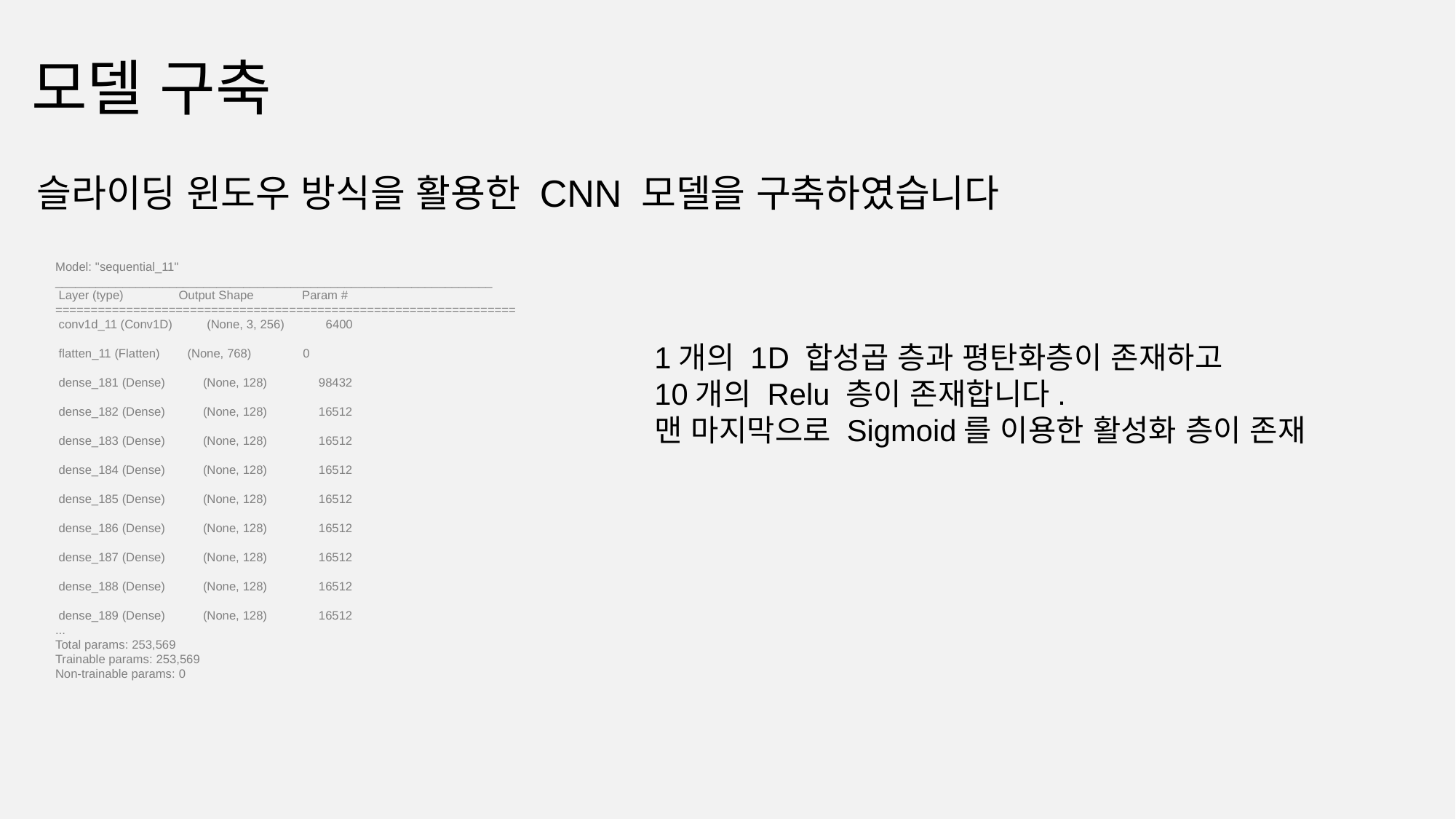

모델 구축
슬라이딩 윈도우 방식을 활용한 CNN 모델을 구축하였습니다

Model: "sequential_11"
_________________________________________________________________
 Layer (type)                Output Shape              Param #
=================================================================
 conv1d_11 (Conv1D)          (None, 3, 256)            6400

 flatten_11 (Flatten)        (None, 768)               0

 dense_181 (Dense)           (None, 128)               98432

 dense_182 (Dense)           (None, 128)               16512

 dense_183 (Dense)           (None, 128)               16512

 dense_184 (Dense)           (None, 128)               16512

 dense_185 (Dense)           (None, 128)               16512

 dense_186 (Dense)           (None, 128)               16512

 dense_187 (Dense)           (None, 128)               16512

 dense_188 (Dense)           (None, 128)               16512

 dense_189 (Dense)           (None, 128)               16512
...
Total params: 253,569
Trainable params: 253,569
Non-trainable params: 0
1개의 1D 합성곱 층과 평탄화층이 존재하고
10개의 Relu 층이 존재합니다.
맨 마지막으로 Sigmoid를 이용한 활성화 층이 존재